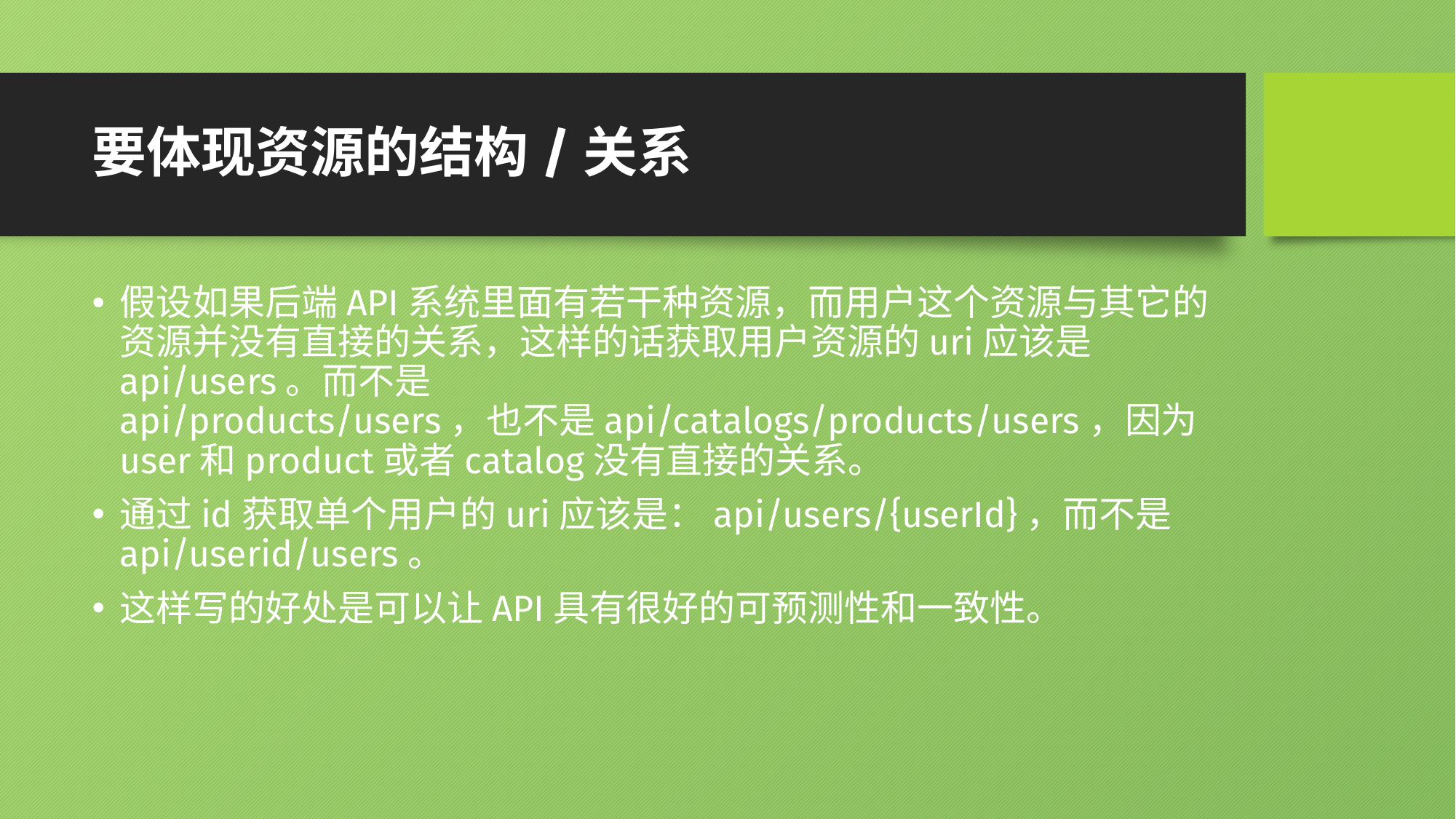

# 要体现资源的结构/关系
假设如果后端API系统里面有若干种资源，而用户这个资源与其它的资源并没有直接的关系，这样的话获取用户资源的uri应该是 api/users。而不是 api/products/users，也不是api/catalogs/products/users，因为user和product或者catalog没有直接的关系。
通过id获取单个用户的uri应该是：api/users/{userId}，而不是api/userid/users。
这样写的好处是可以让API具有很好的可预测性和一致性。